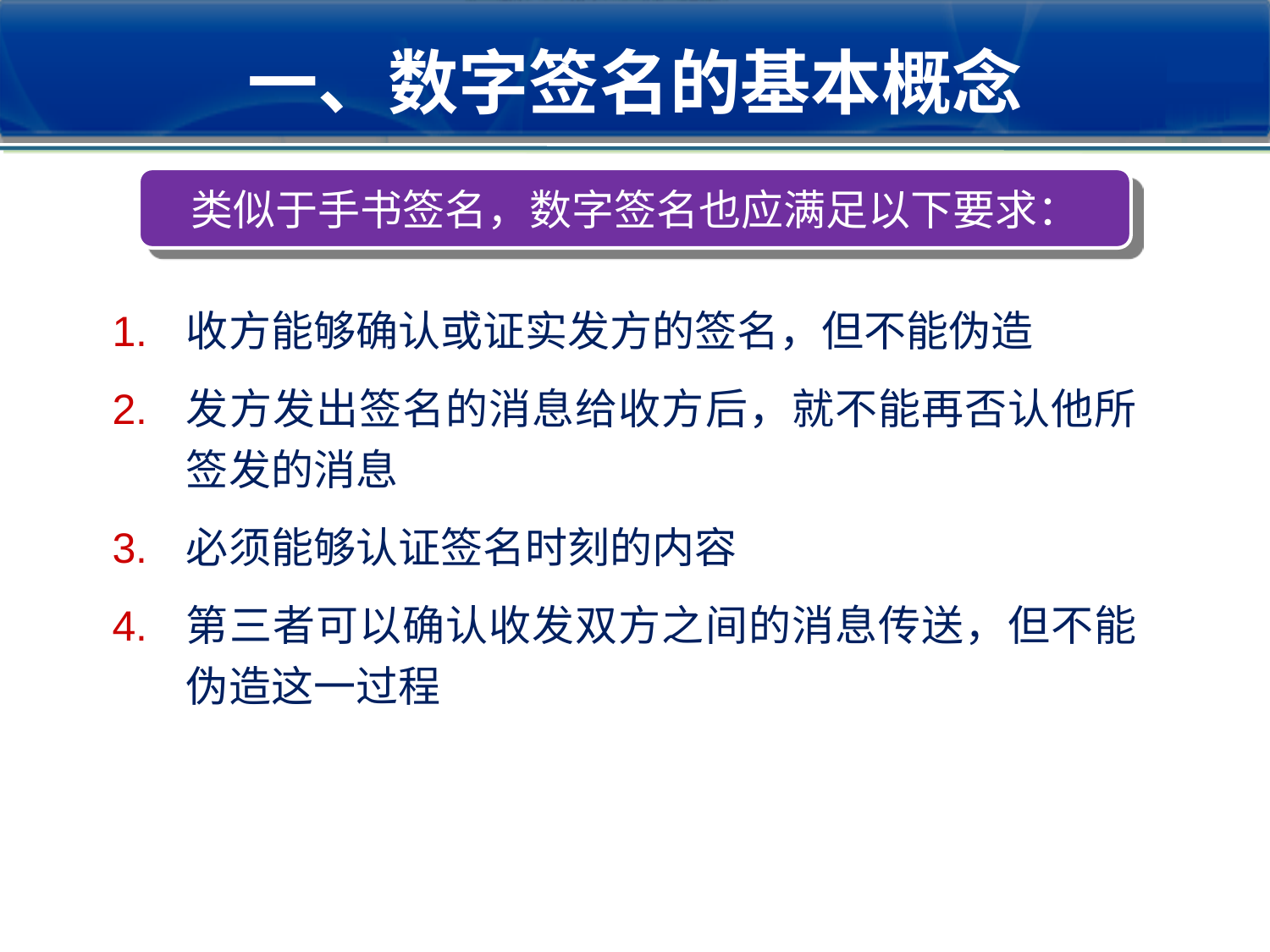

# 一、数字签名的基本概念
类似于手书签名，数字签名也应满足以下要求：
收方能够确认或证实发方的签名，但不能伪造
发方发出签名的消息给收方后，就不能再否认他所签发的消息
必须能够认证签名时刻的内容
第三者可以确认收发双方之间的消息传送，但不能伪造这一过程